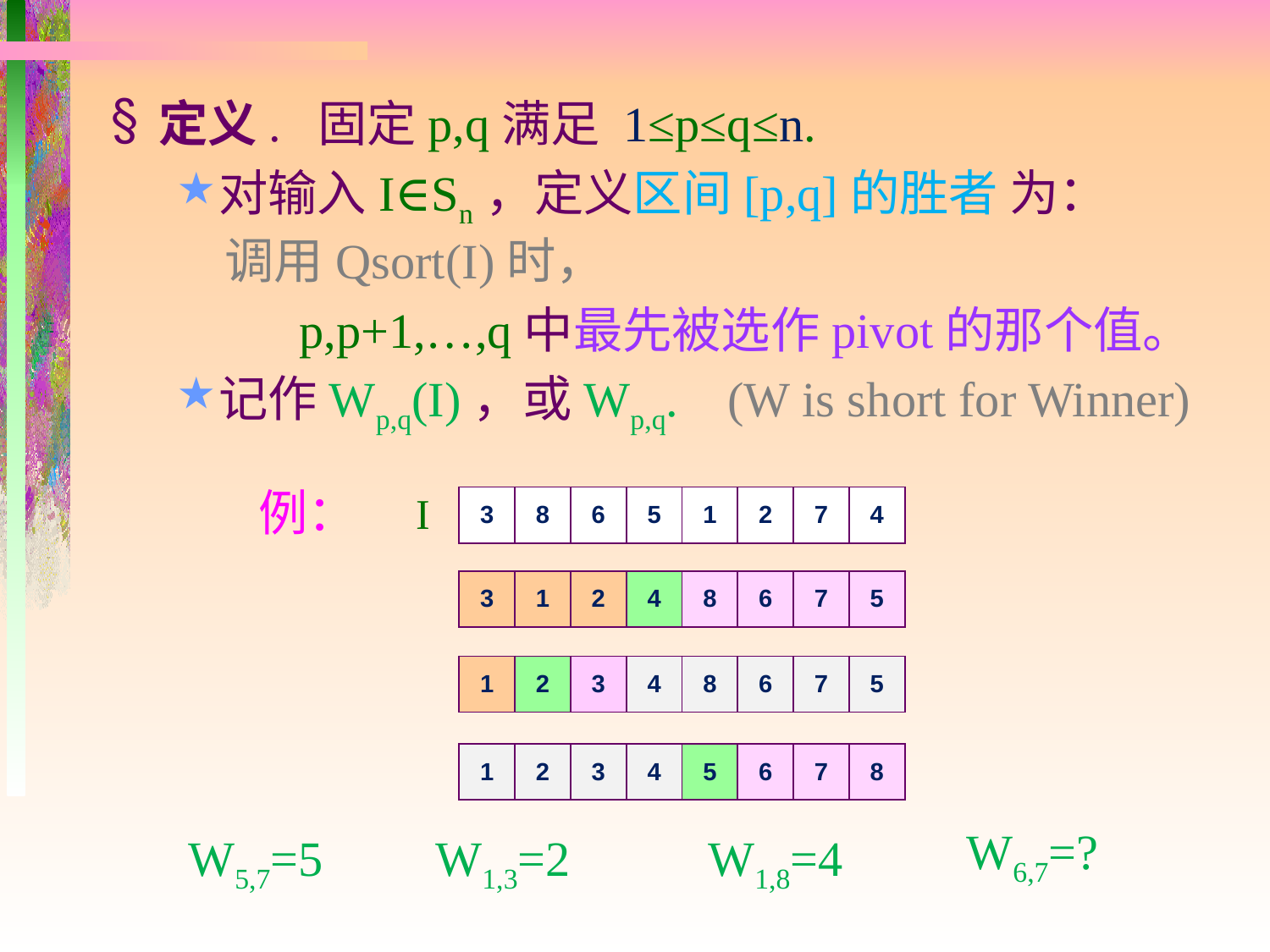

定义.  固定p,q满足 1≤p≤q≤n.
对输入I∈Sn，定义区间[p,q]的胜者 为：
 调用Qsort(I)时，
     p,p+1,…,q中最先被选作pivot的那个值。
记作Wp,q(I)，或Wp,q.    (W is short for Winner)

例：
I
| 3 | 8 | 6 | 5 | 1 | 2 | 7 | 4 |
| --- | --- | --- | --- | --- | --- | --- | --- |
| 3 | 1 | 2 | 4 | 8 | 6 | 7 | 5 |
| --- | --- | --- | --- | --- | --- | --- | --- |
| 1 | 2 | 3 | 4 | 8 | 6 | 7 | 5 |
| --- | --- | --- | --- | --- | --- | --- | --- |
| 1 | 2 | 3 | 4 | 5 | 6 | 7 | 8 |
| --- | --- | --- | --- | --- | --- | --- | --- |
W6,7=?
W5,7=5
W1,3=2
W1,8=4